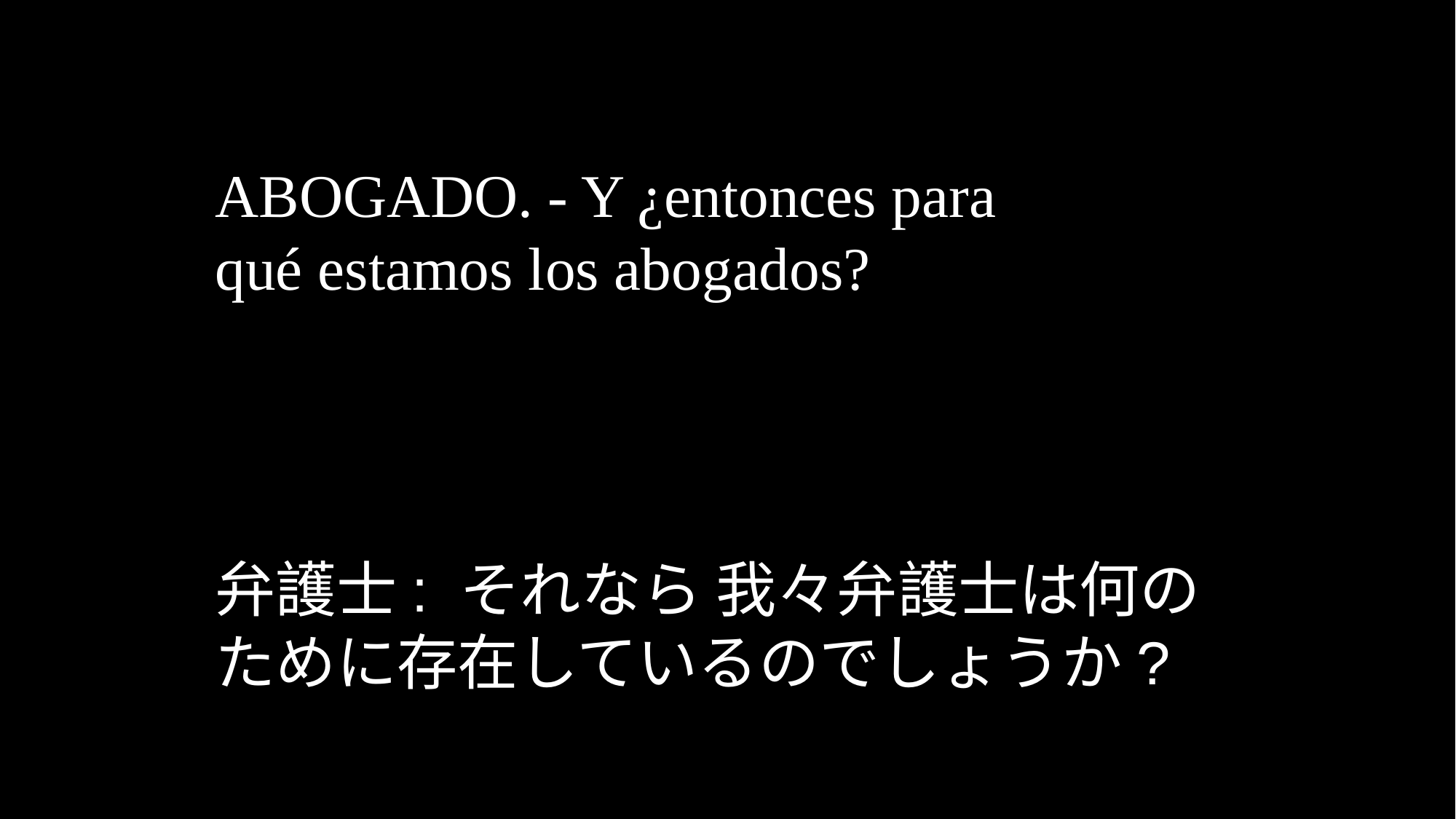

ABOGADO. - Y ¿entonces para qué estamos los abogados?

弁護士: それなら 我々弁護士は何のために存在しているのでしょうか?